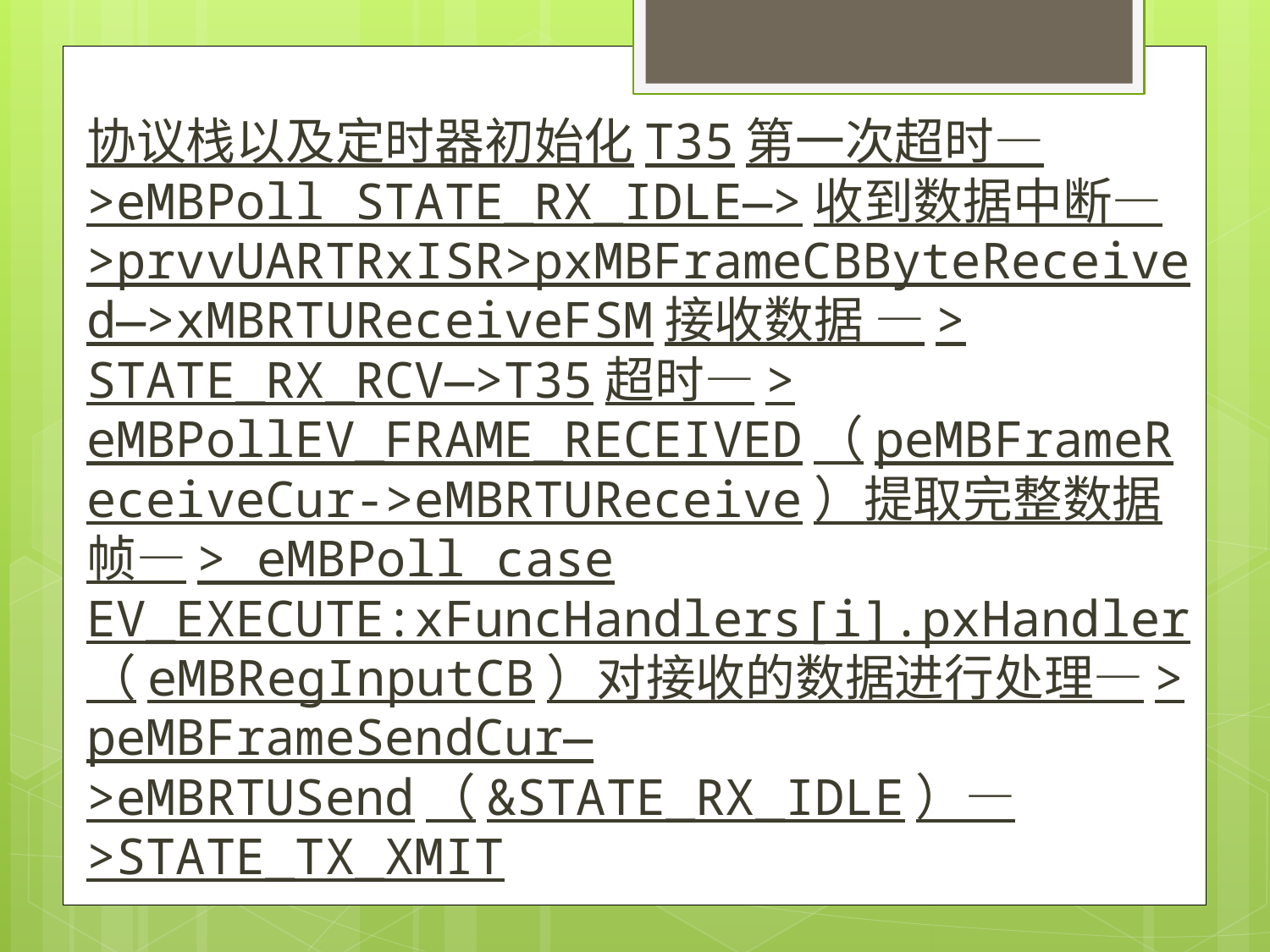

协议栈以及定时器初始化T35第一次超时—>eMBPoll STATE_RX_IDLE—>收到数据中断—>prvvUARTRxISR>pxMBFrameCBByteReceived—>xMBRTUReceiveFSM接收数据 —> STATE_RX_RCV—>T35超时—> eMBPollEV_FRAME_RECEIVED（peMBFrameReceiveCur->eMBRTUReceive）提取完整数据帧—> eMBPoll case EV_EXECUTE:xFuncHandlers[i].pxHandler（eMBRegInputCB）对接收的数据进行处理—> peMBFrameSendCur—>eMBRTUSend（&STATE_RX_IDLE）—>STATE_TX_XMIT